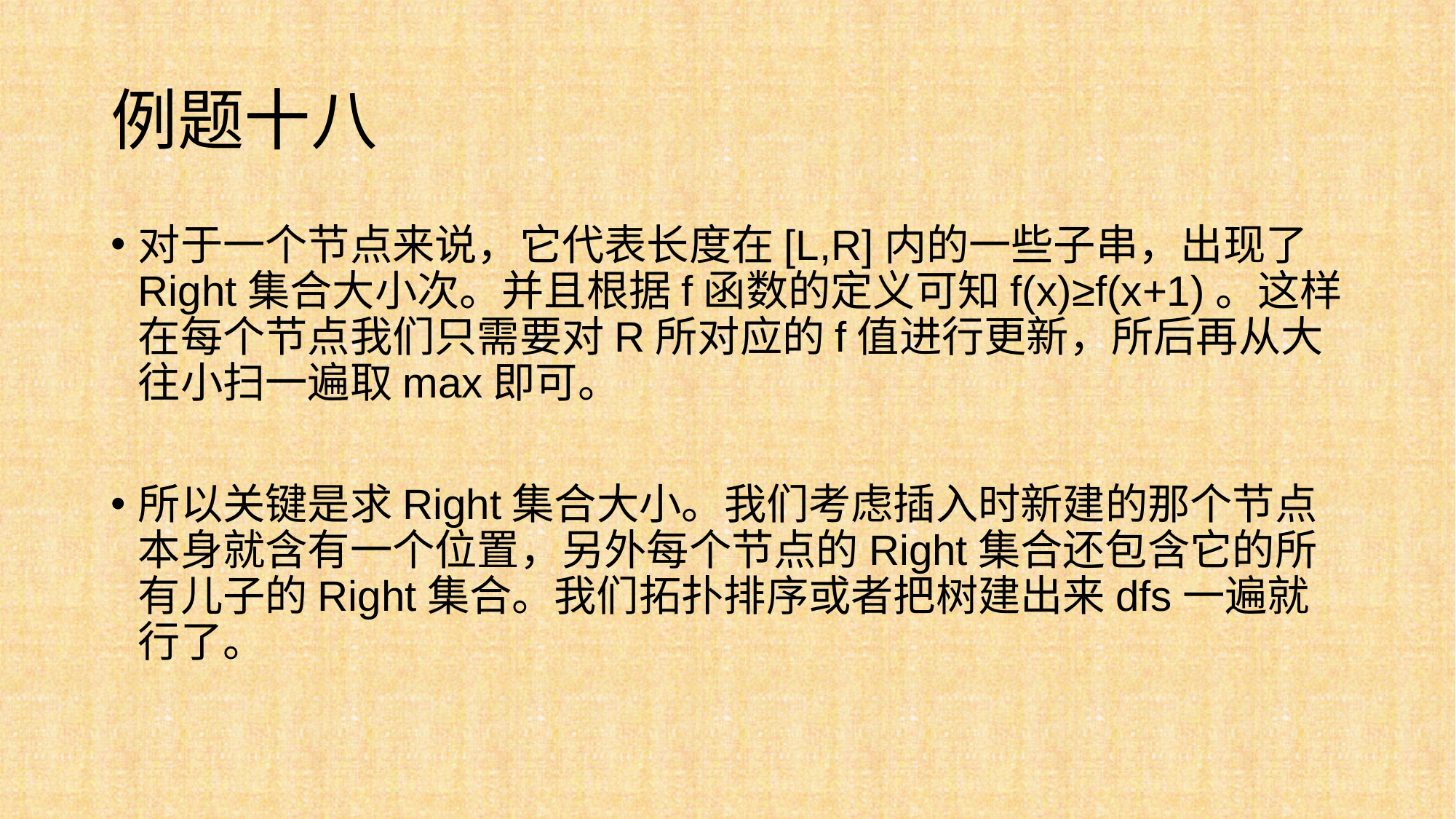

# 例题十八
对于一个节点来说，它代表长度在[L,R]内的一些子串，出现了Right集合大小次。并且根据f函数的定义可知f(x)≥f(x+1)。这样在每个节点我们只需要对R所对应的f值进行更新，所后再从大往小扫一遍取max即可。

所以关键是求Right集合大小。我们考虑插入时新建的那个节点本身就含有一个位置，另外每个节点的Right集合还包含它的所有儿子的Right集合。我们拓扑排序或者把树建出来dfs一遍就行了。